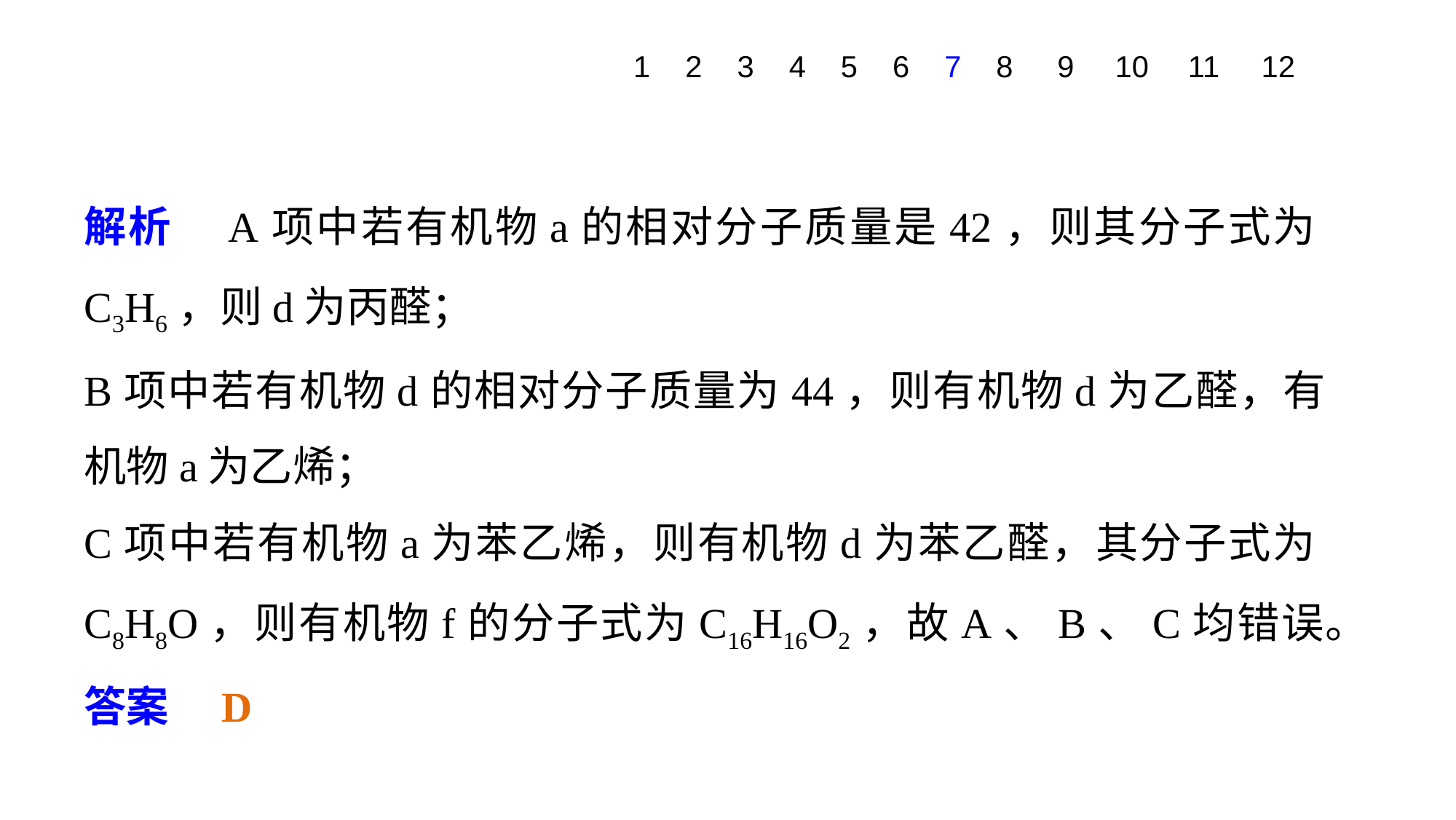

1
2
3
4
5
6
7
8
9
10
11
12
解析　A项中若有机物a的相对分子质量是42，则其分子式为C3H6，则d为丙醛；
B项中若有机物d的相对分子质量为44，则有机物d为乙醛，有机物a为乙烯；
C项中若有机物a为苯乙烯，则有机物d为苯乙醛，其分子式为C8H8O，则有机物f的分子式为C16H16O2，故A、B、C均错误。
答案　D